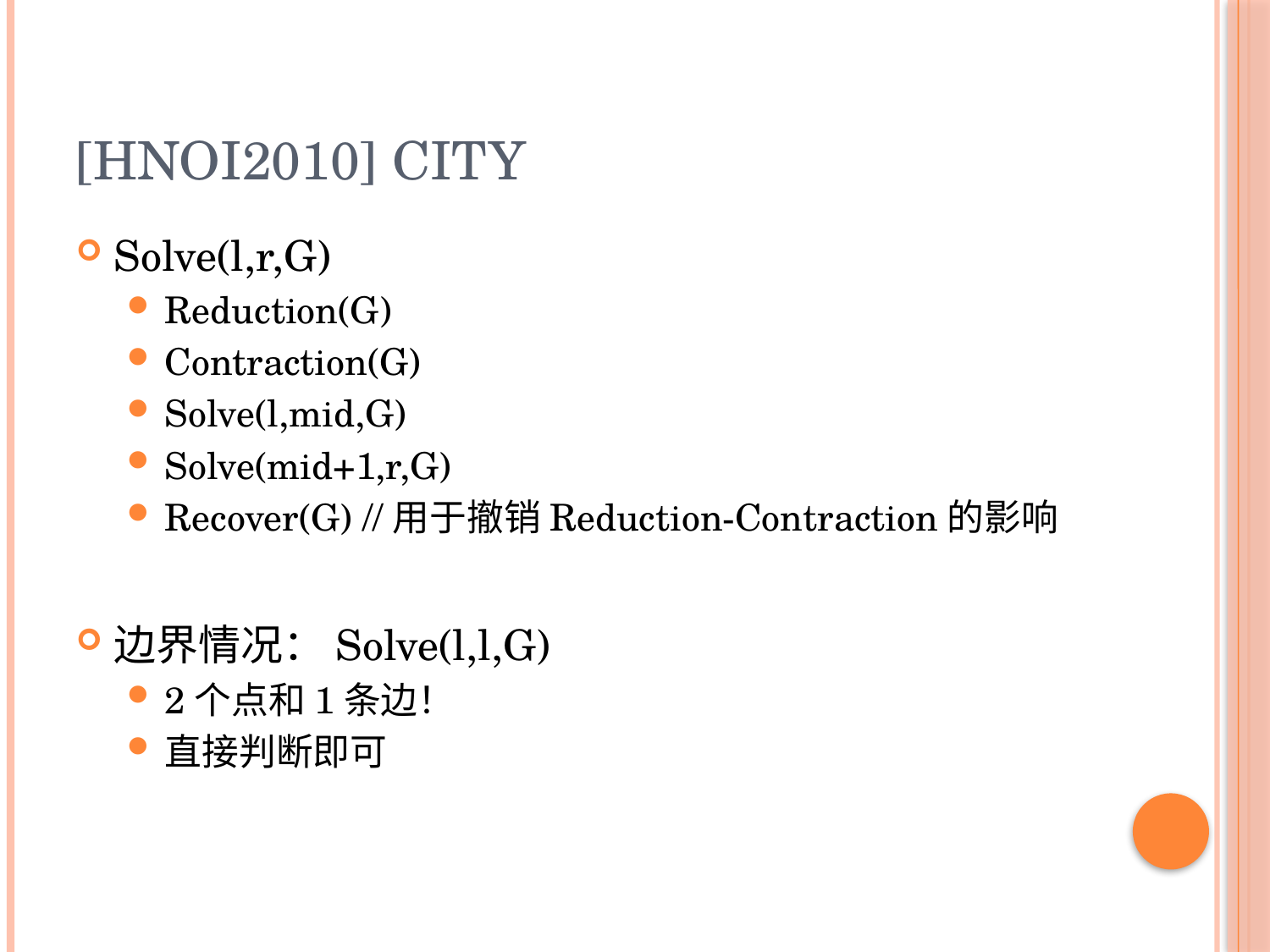

# [HNOI2010] City
Solve(l,r,G)
Reduction(G)
Contraction(G)
Solve(l,mid,G)
Solve(mid+1,r,G)
Recover(G) //用于撤销Reduction-Contraction的影响

边界情况：Solve(l,l,G)
2个点和1条边！
直接判断即可